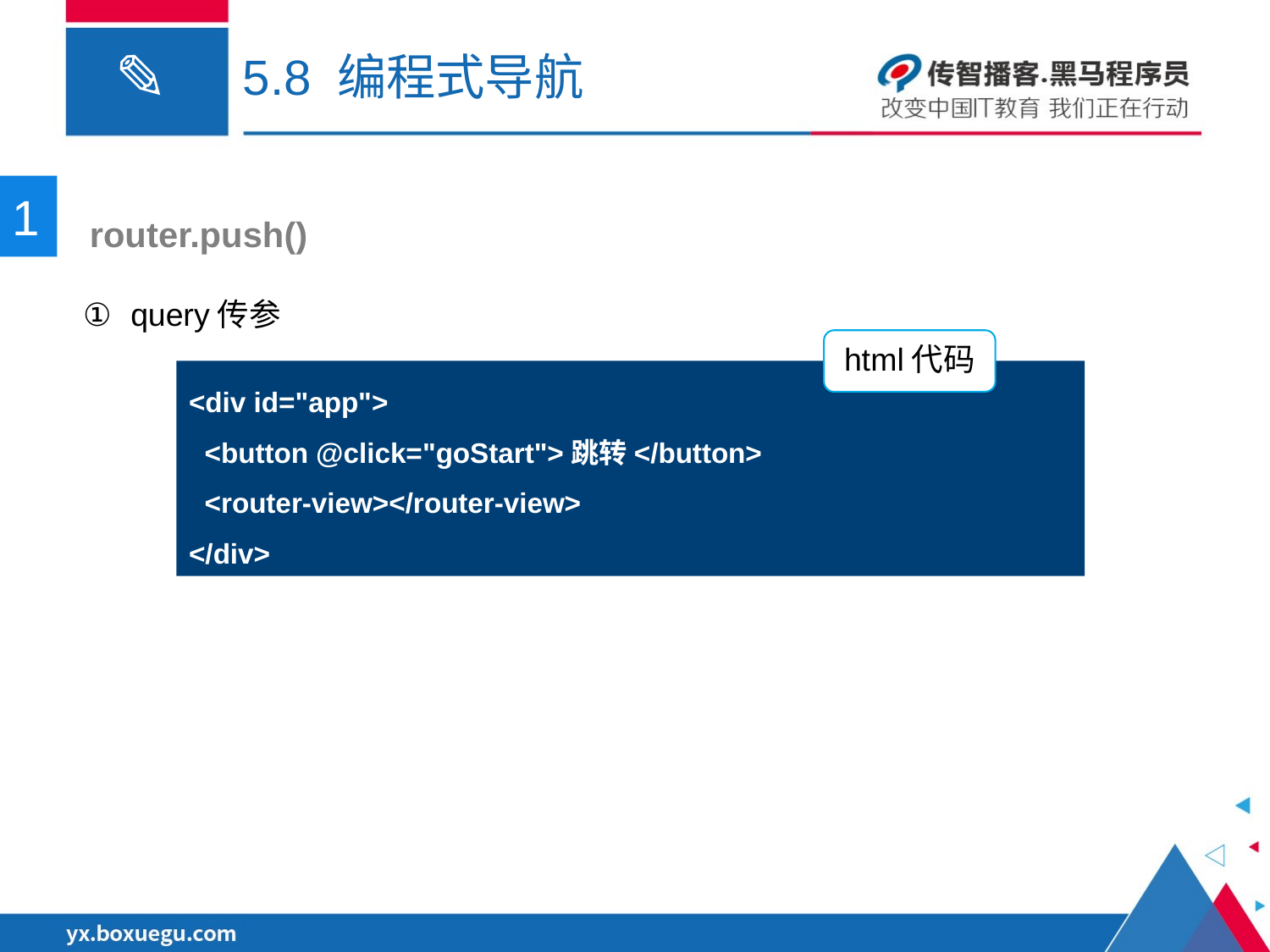

# 5.8 编程式导航

1
  router.push()
query传参
html代码
<div id="app">
  <button @click="goStart">跳转</button>
  <router-view></router-view>
</div>